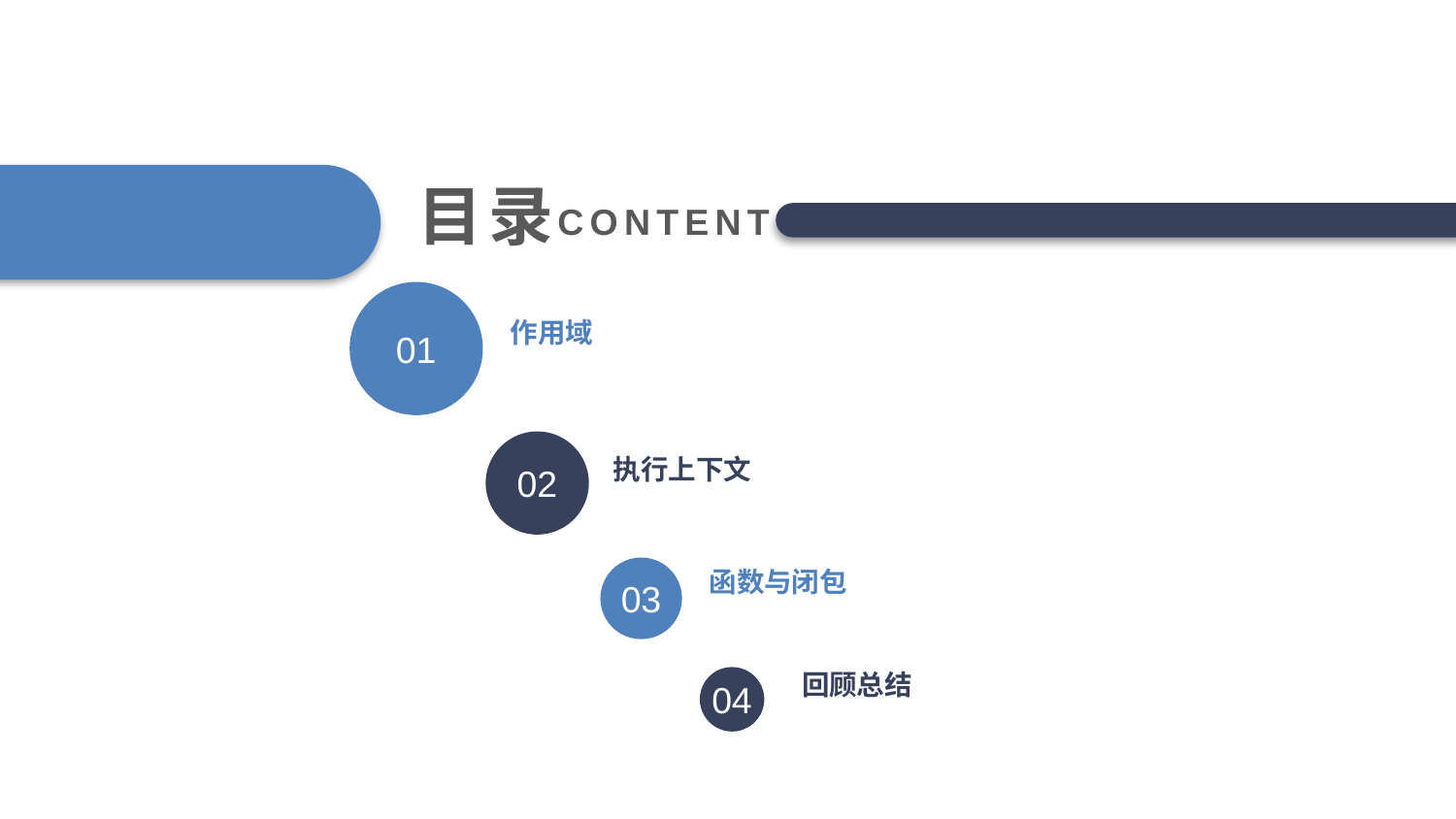

目录

CONTENT

01
作用域
02
执行上下文
03
函数与闭包
04
回顾总结